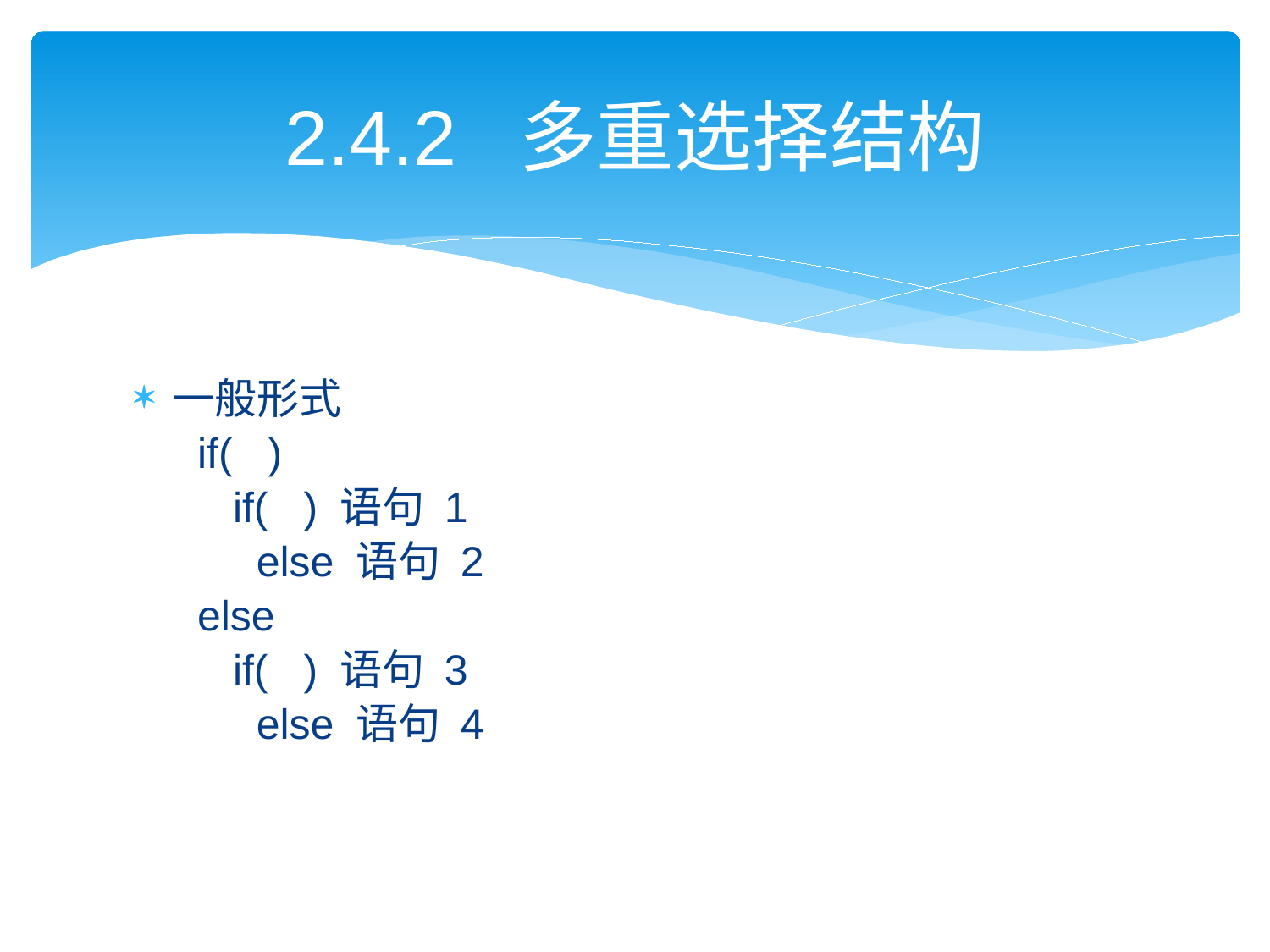

# 2.4.2  多重选择结构
一般形式
if(   )
   if(   ) 语句 1
     else 语句 2
else
   if(   ) 语句 3
     else 语句 4